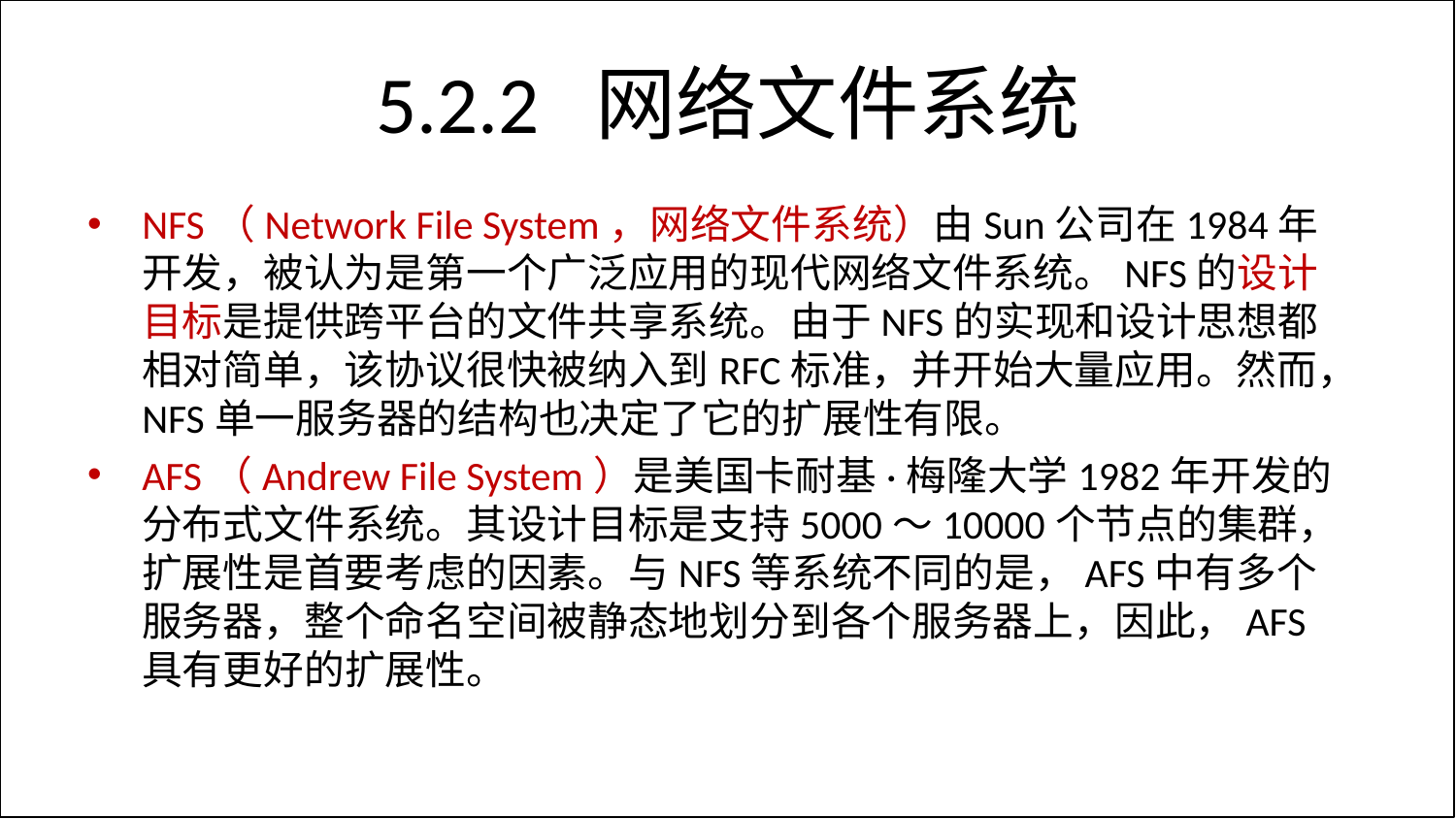

# 5.2.2  网络文件系统
NFS（Network File System，网络文件系统）由Sun公司在1984年开发，被认为是第一个广泛应用的现代网络文件系统。NFS的设计目标是提供跨平台的文件共享系统。由于NFS的实现和设计思想都相对简单，该协议很快被纳入到RFC标准，并开始大量应用。然而，NFS单一服务器的结构也决定了它的扩展性有限。
AFS（Andrew File System）是美国卡耐基·梅隆大学1982年开发的分布式文件系统。其设计目标是支持5000～10000个节点的集群，扩展性是首要考虑的因素。与NFS等系统不同的是，AFS中有多个服务器，整个命名空间被静态地划分到各个服务器上，因此，AFS具有更好的扩展性。